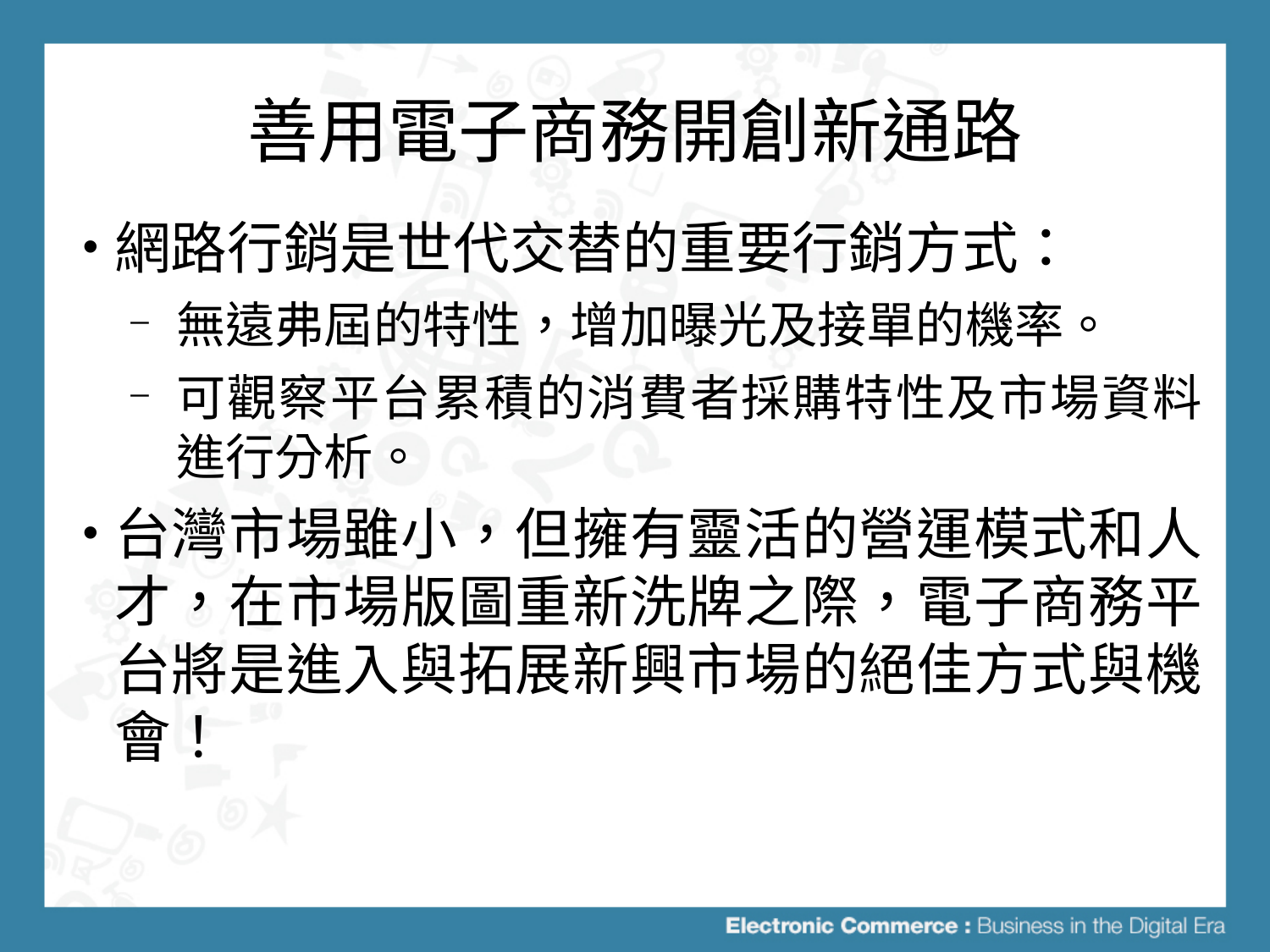

# 善用電子商務開創新通路
網路行銷是世代交替的重要行銷方式：
無遠弗屆的特性，增加曝光及接單的機率。
可觀察平台累積的消費者採購特性及市場資料進行分析。
台灣市場雖小，但擁有靈活的營運模式和人才，在市場版圖重新洗牌之際，電子商務平台將是進入與拓展新興市場的絕佳方式與機會！